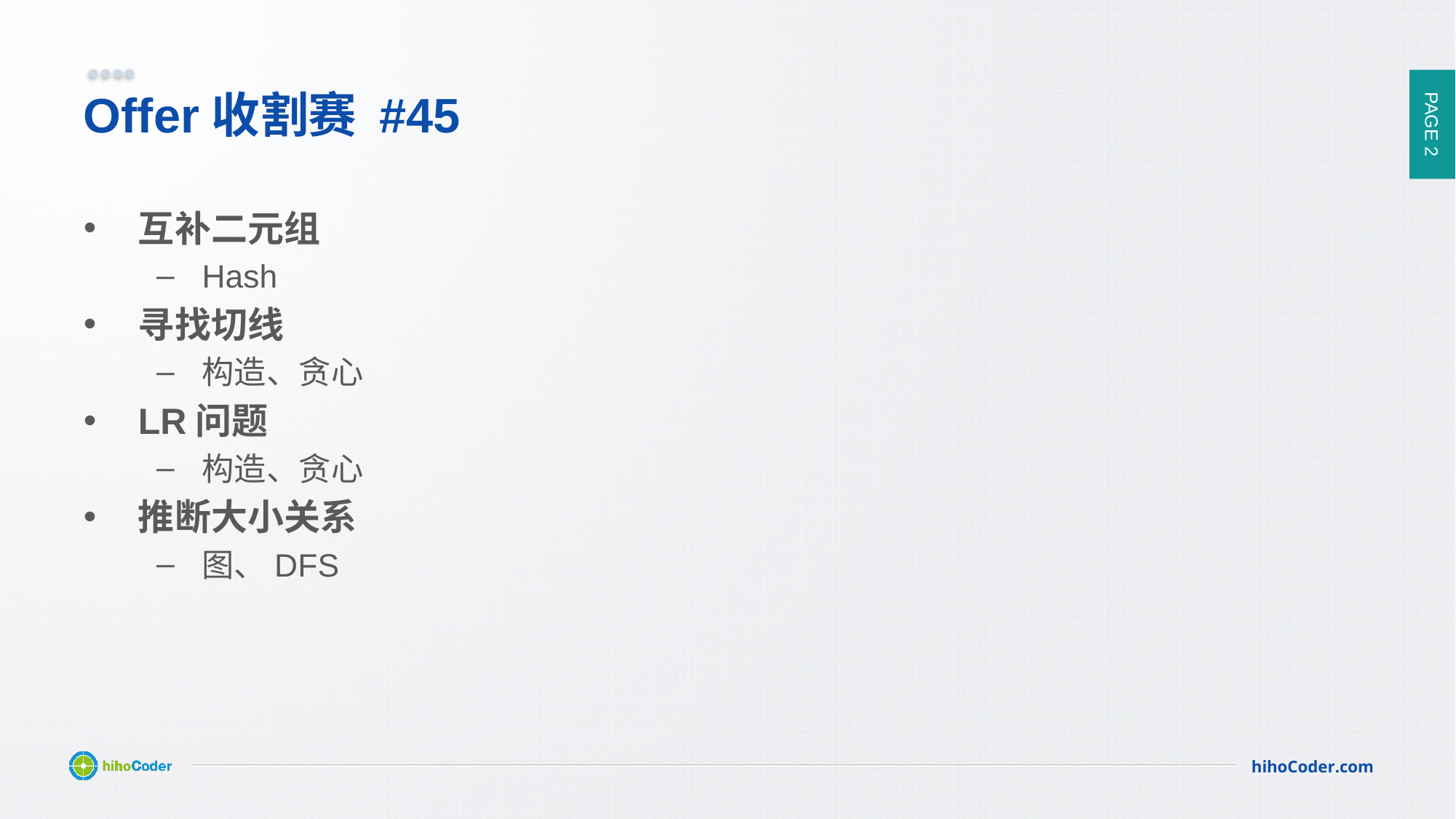

# Offer收割赛 #45

互补二元组
Hash
寻找切线
构造、贪心
LR问题
构造、贪心
推断大小关系
图、DFS